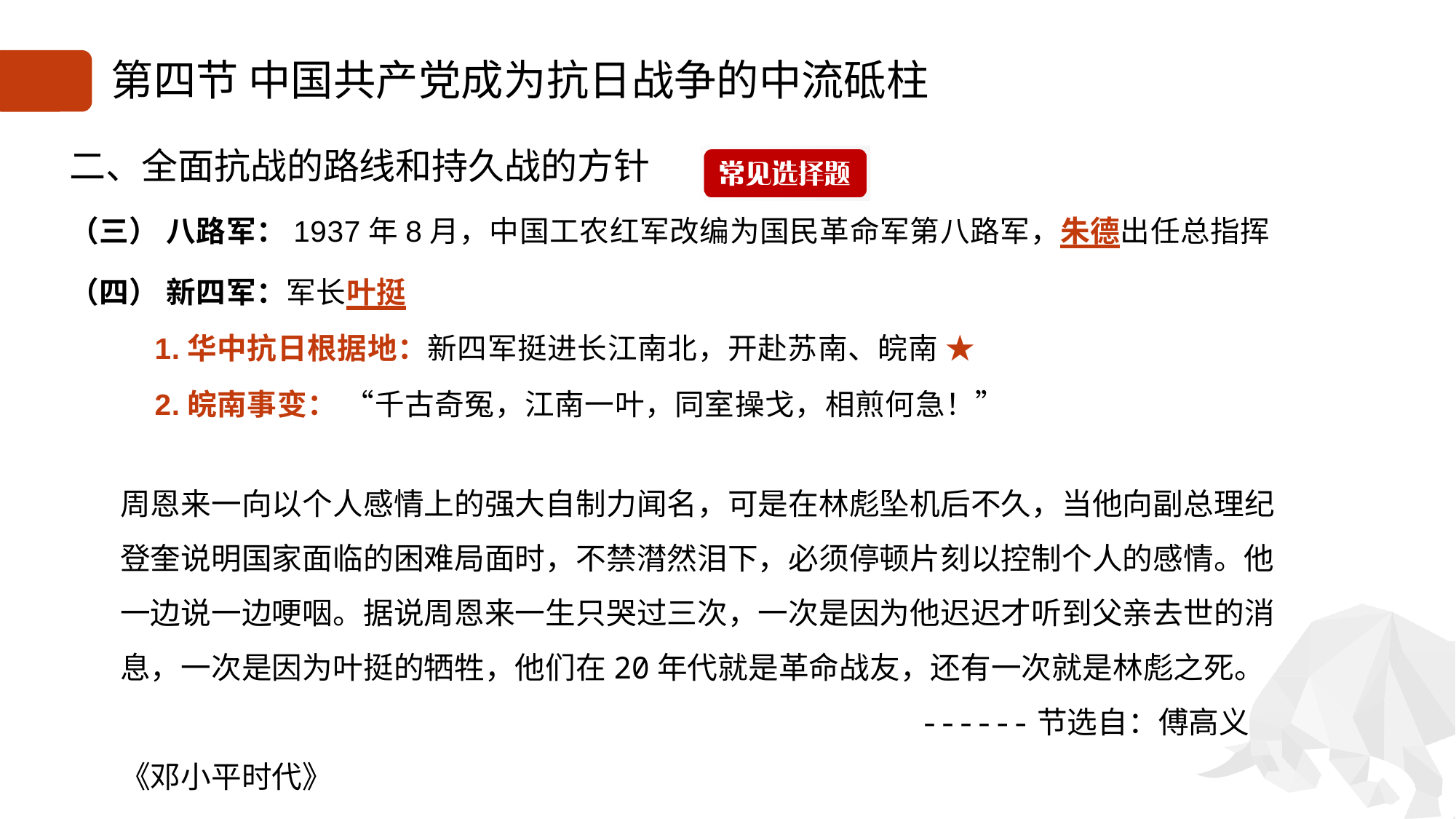

# 第四节 中国共产党成为抗日战争的中流砥柱
二、全面抗战的路线和持久战的方针
（三） 八路军：1937年8月，中国工农红军改编为国民革命军第八路军，朱德出任总指挥
（四） 新四军：军长叶挺
          1.华中抗日根据地：新四军挺进长江南北，开赴苏南、皖南 ★
          2.皖南事变： “千古奇冤，江南一叶，同室操戈，相煎何急！”

周恩来一向以个人感情上的强大自制力闻名，可是在林彪坠机后不久，当他向副总理纪登奎说明国家面临的困难局面时，不禁潸然泪下，必须停顿片刻以控制个人的感情。他一边说一边哽咽。据说周恩来一生只哭过三次，一次是因为他迟迟才听到父亲去世的消息，一次是因为叶挺的牺牲，他们在20年代就是革命战友，还有一次就是林彪之死。
                                            ------节选自：傅高义《邓小平时代》